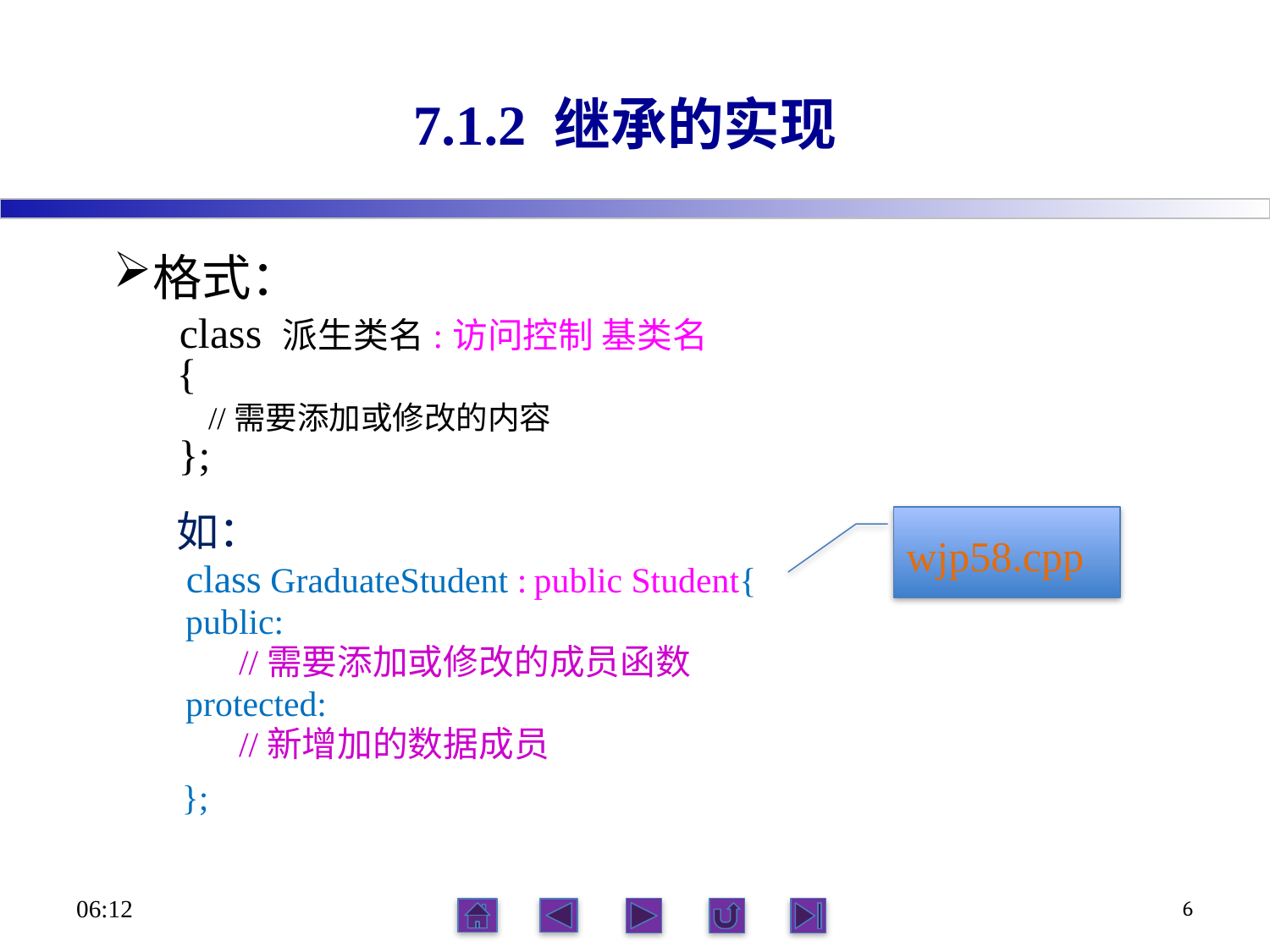

# 7.1.2 继承的实现
格式：
 class 派生类名 : 访问控制 基类名
{
   //需要添加或修改的内容
 };
如：
 class GraduateStudent : public Student{
 public:
       //需要添加或修改的成员函数
 protected:
       //新增加的数据成员
 };
wjp58.cpp
06:12
6